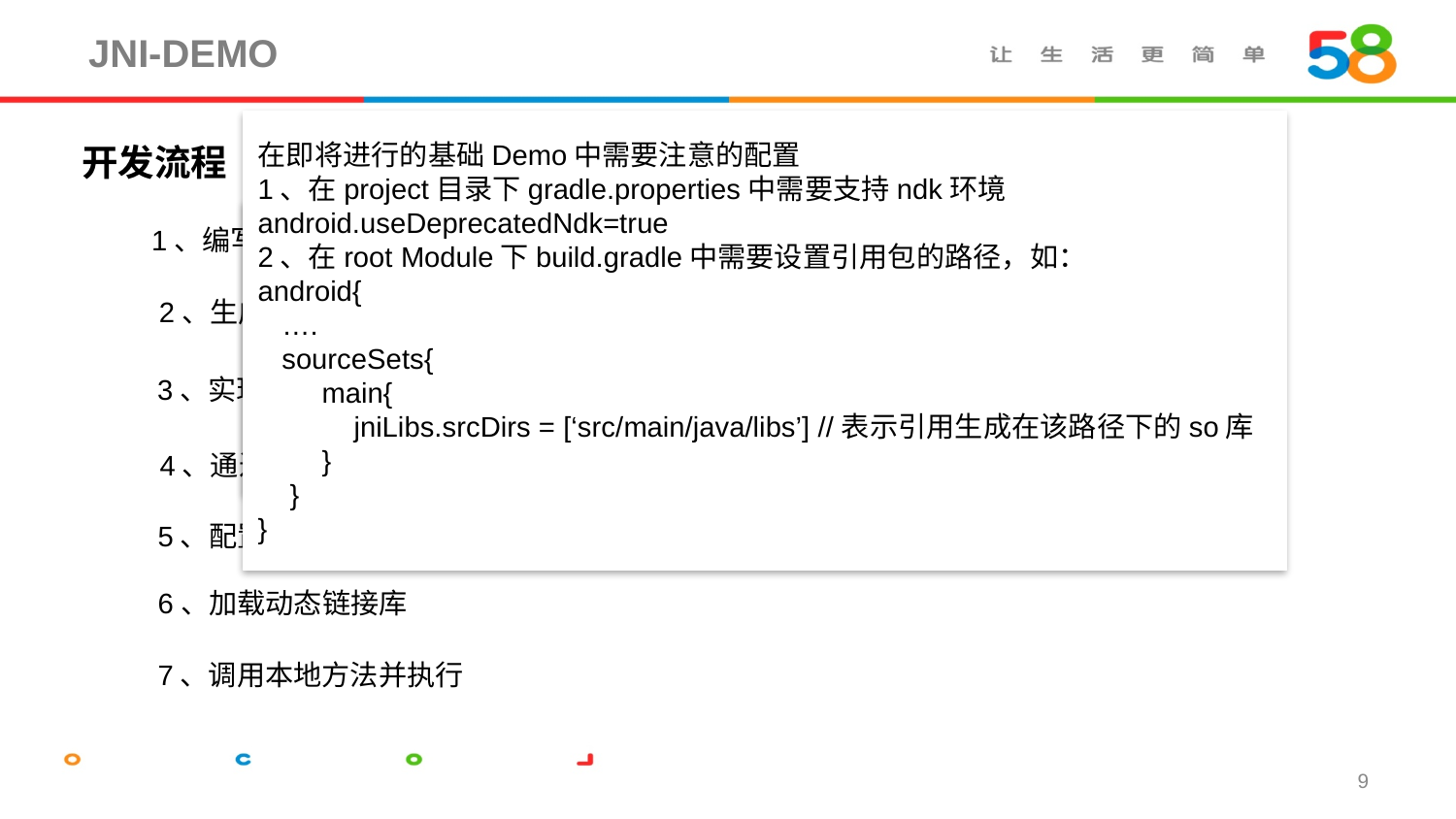

# JNI-DEMO
在即将进行的基础Demo中需要注意的配置
1、在project目录下gradle.properties中需要支持ndk环境
android.useDeprecatedNdk=true
2、在root Module下build.gradle中需要设置引用包的路径，如：
android{
   ….
   sourceSets{
        main{
            jniLibs.srcDirs = [‘src/main/java/libs’] //表示引用生成在该路径下的so库
        }
    }
}
开发流程
在build之前需要编写Android.mk文件以及Application.mk文件

Android.mk文件是为了向生成系统描述你的源代码
Application.mk用来描述你的工程下的native模块, 一般放在$PROJECT/jni/Application.mk, 其中$PROJECT表示你的工程目录，这样就可以被ndk-build脚本文件找到。
1、编写java本地方法
2、生成.h头文件 ， 需要使用到的java命令是javah
3、实现头文件
4、通过ndk-build生成动态链接库
5、配置环境
6、加载动态链接库
7、调用本地方法并执行
9